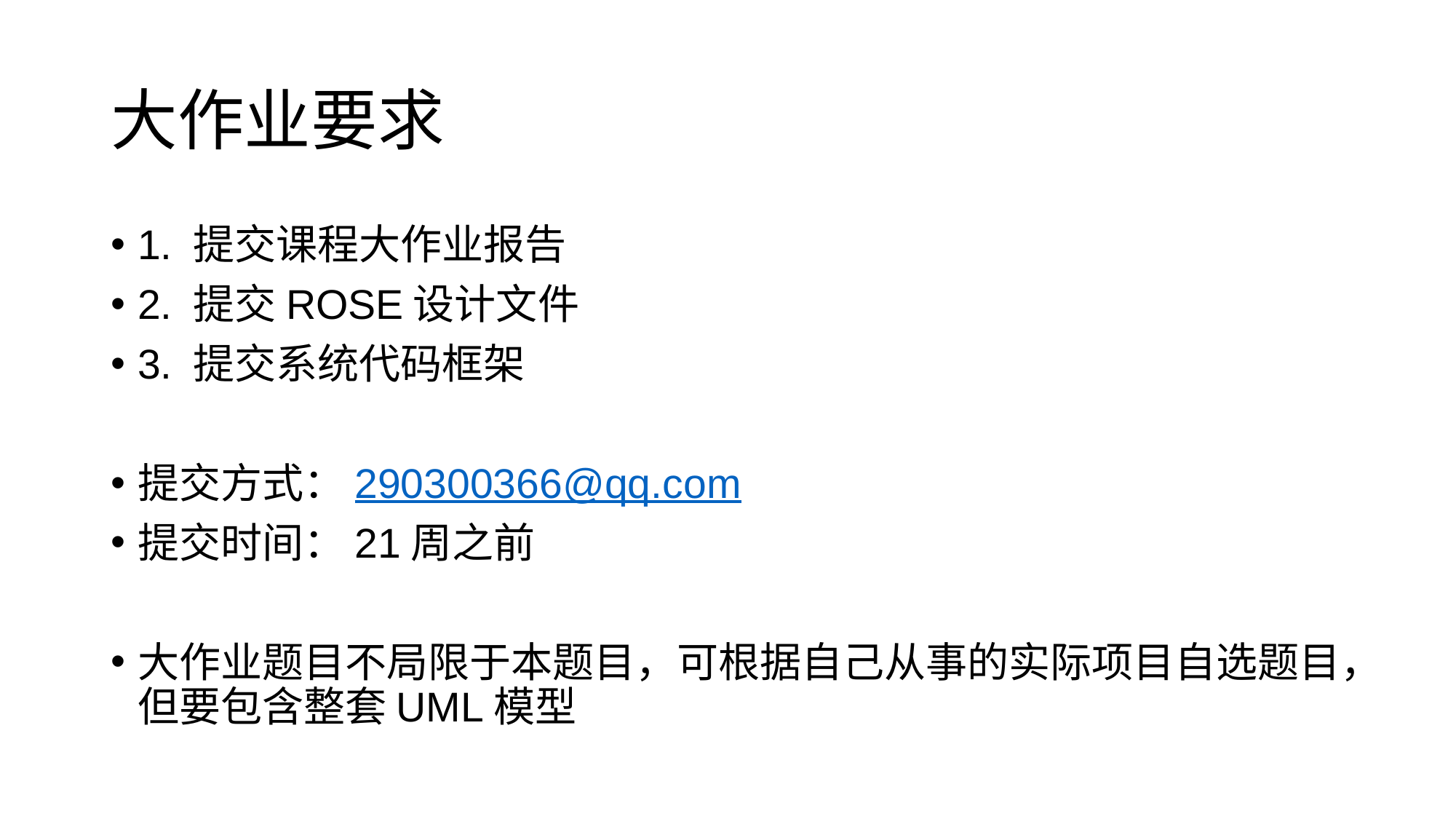

# 大作业要求
1. 提交课程大作业报告
2. 提交ROSE设计文件
3. 提交系统代码框架

提交方式：290300366@qq.com
提交时间：21周之前

大作业题目不局限于本题目，可根据自己从事的实际项目自选题目，但要包含整套UML模型